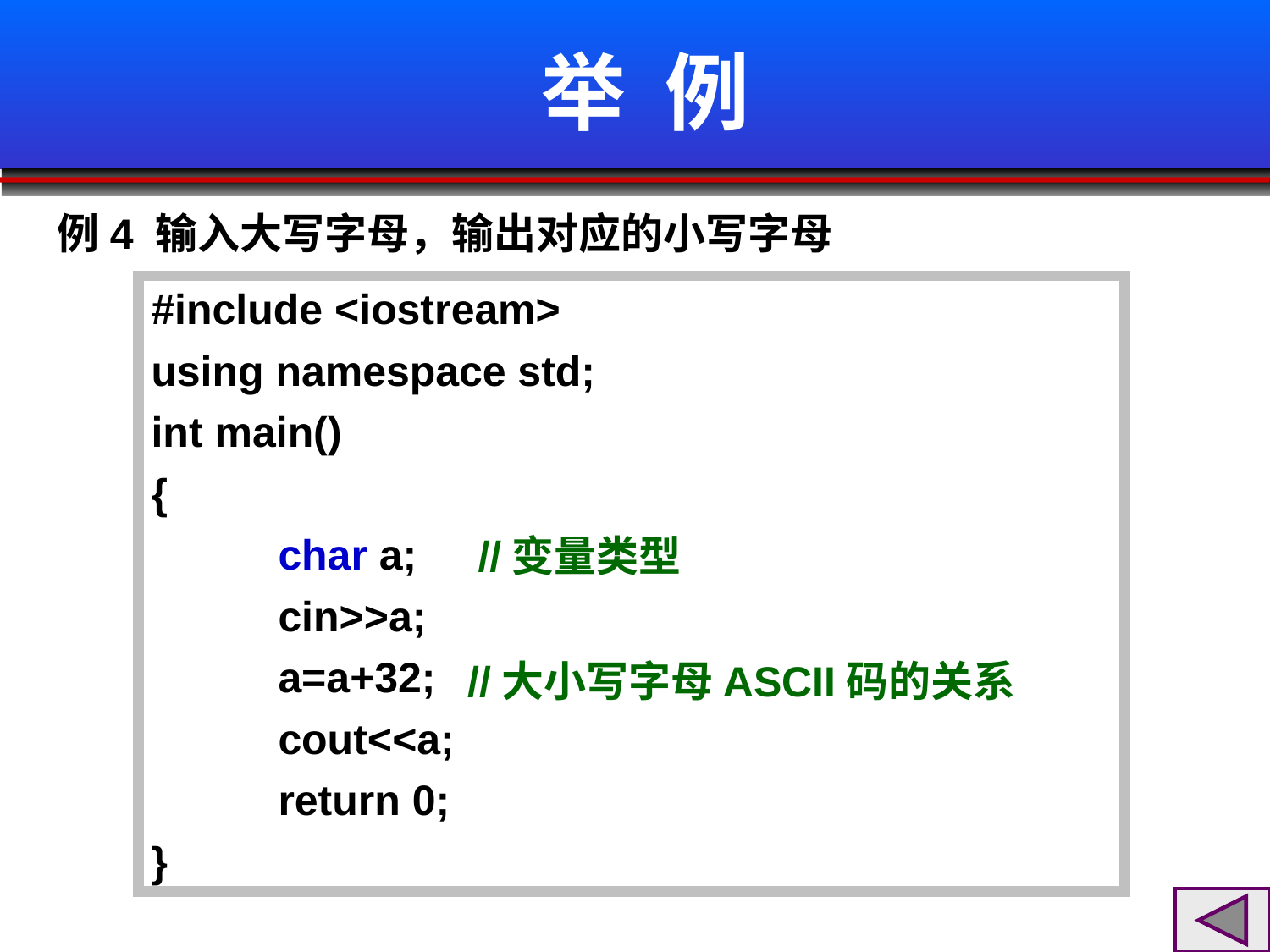

# 举  例
例4 输入大写字母，输出对应的小写字母
#include <iostream>
using namespace std;
int main()
{
	char a;
	cin>>a;
	a=a+32;
	cout<<a;
	return 0;
}
//变量类型
//大小写字母ASCII码的关系